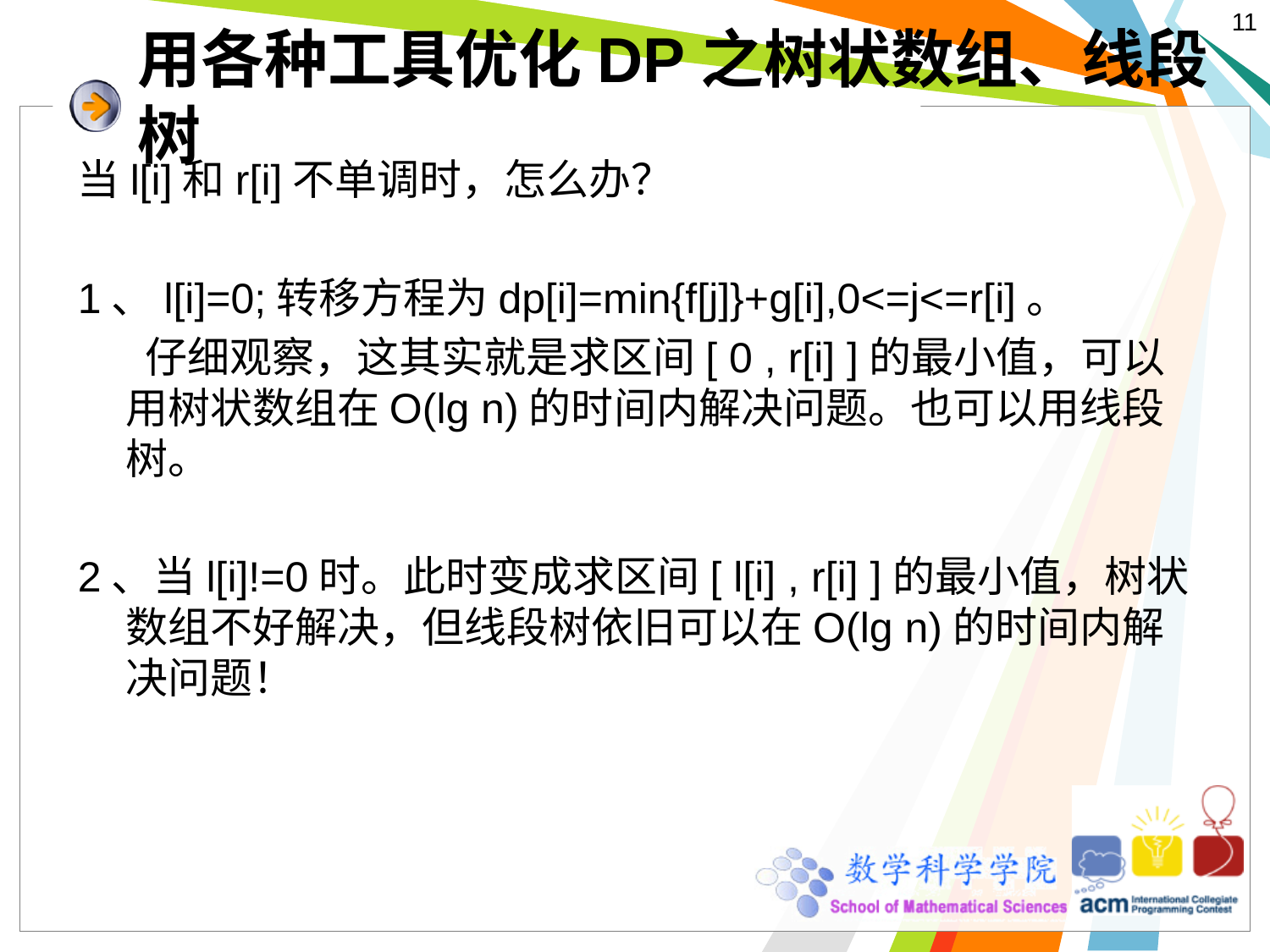

# 用各种工具优化DP之树状数组、线段树
当l[i]和r[i]不单调时，怎么办？

1、l[i]=0;转移方程为dp[i]=min{f[j]}+g[i],0<=j<=r[i]。
  	 仔细观察，这其实就是求区间[ 0 , r[i] ]的最小值，可以用树状数组在O(lg n)的时间内解决问题。也可以用线段树。

2、当l[i]!=0时。此时变成求区间[ l[i] , r[i] ]的最小值，树状数组不好解决，但线段树依旧可以在O(lg n)的时间内解决问题！